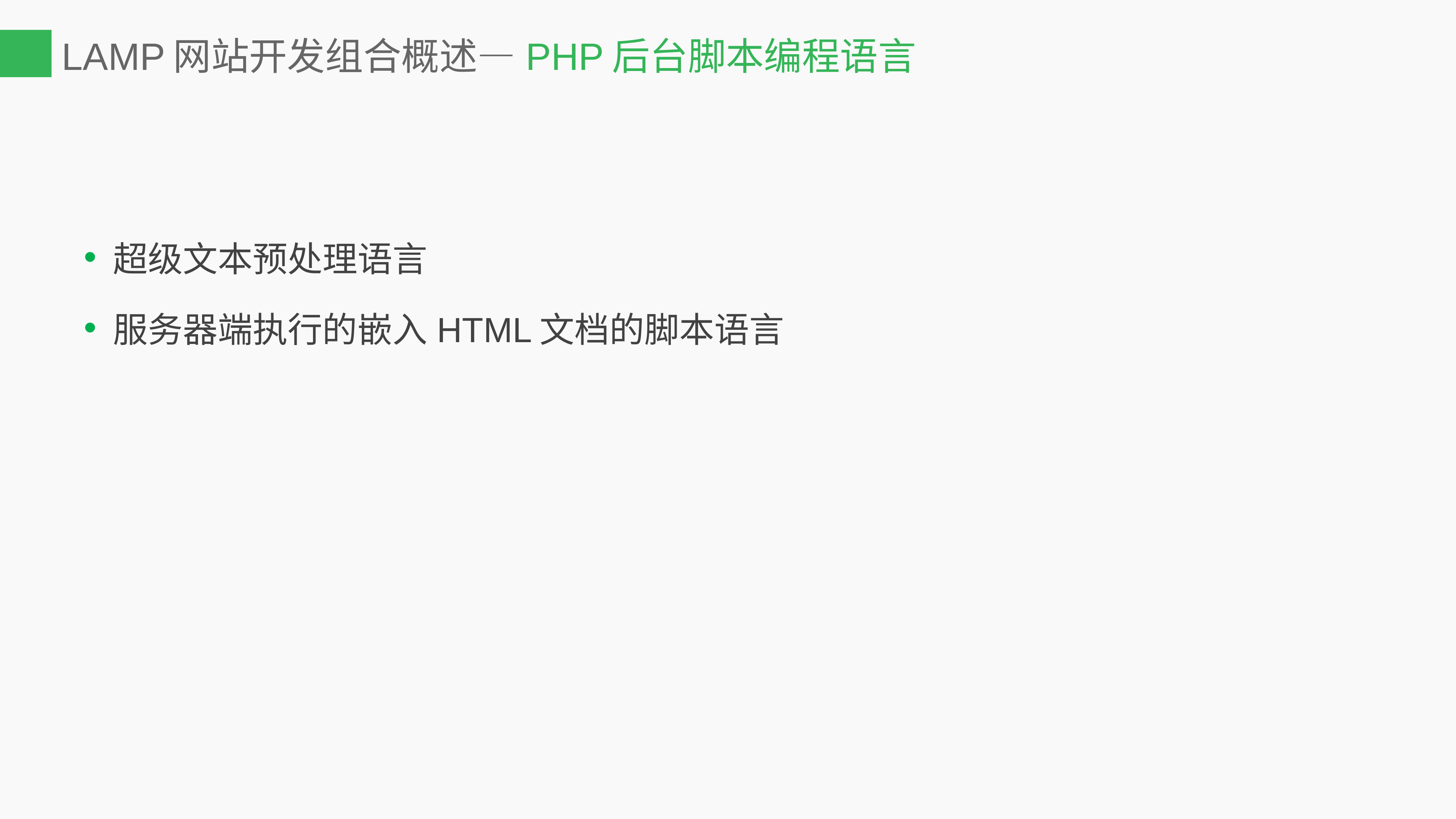

# LAMP网站开发组合概述—PHP后台脚本编程语言
超级文本预处理语言
服务器端执行的嵌入HTML文档的脚本语言